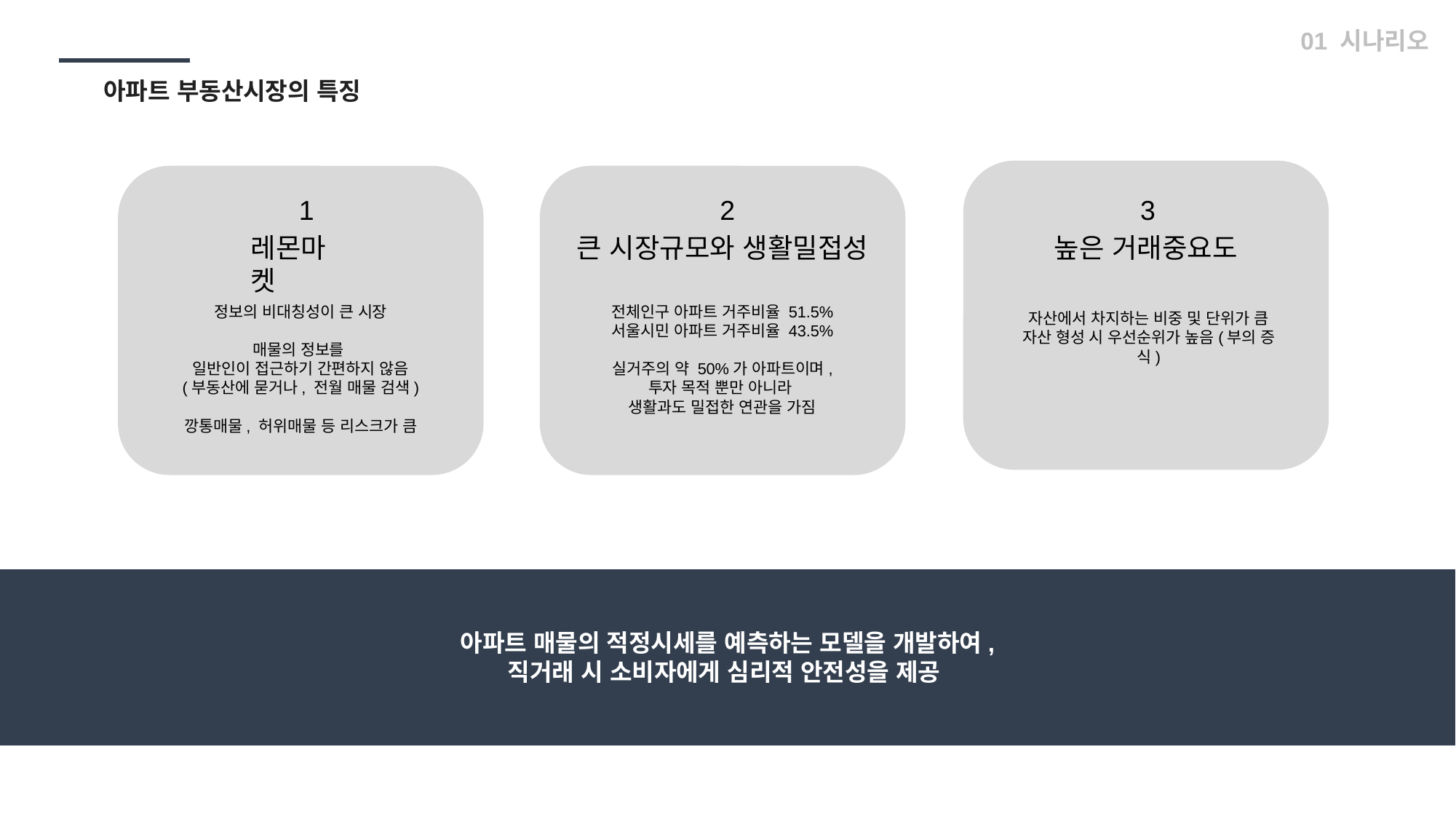

01 시나리오
아파트 부동산시장의 특징

1
2
3
레몬마켓
큰 시장규모와 생활밀접성
높은 거래중요도
정보의 비대칭성이 큰 시장

매물의 정보를
일반인이 접근하기 간편하지 않음
(부동산에 묻거나, 전월 매물 검색)

깡통매물, 허위매물 등 리스크가 큼
전체인구 아파트 거주비율 51.5%
서울시민 아파트 거주비율 43.5%

실거주의 약 50%가 아파트이며,
투자 목적 뿐만 아니라
생활과도 밀접한 연관을 가짐
자산에서 차지하는 비중 및 단위가 큼
자산 형성 시 우선순위가 높음(부의 증식)

아파트 매물의 적정시세를 예측하는 모델을 개발하여,
직거래 시 소비자에게 심리적 안전성을 제공